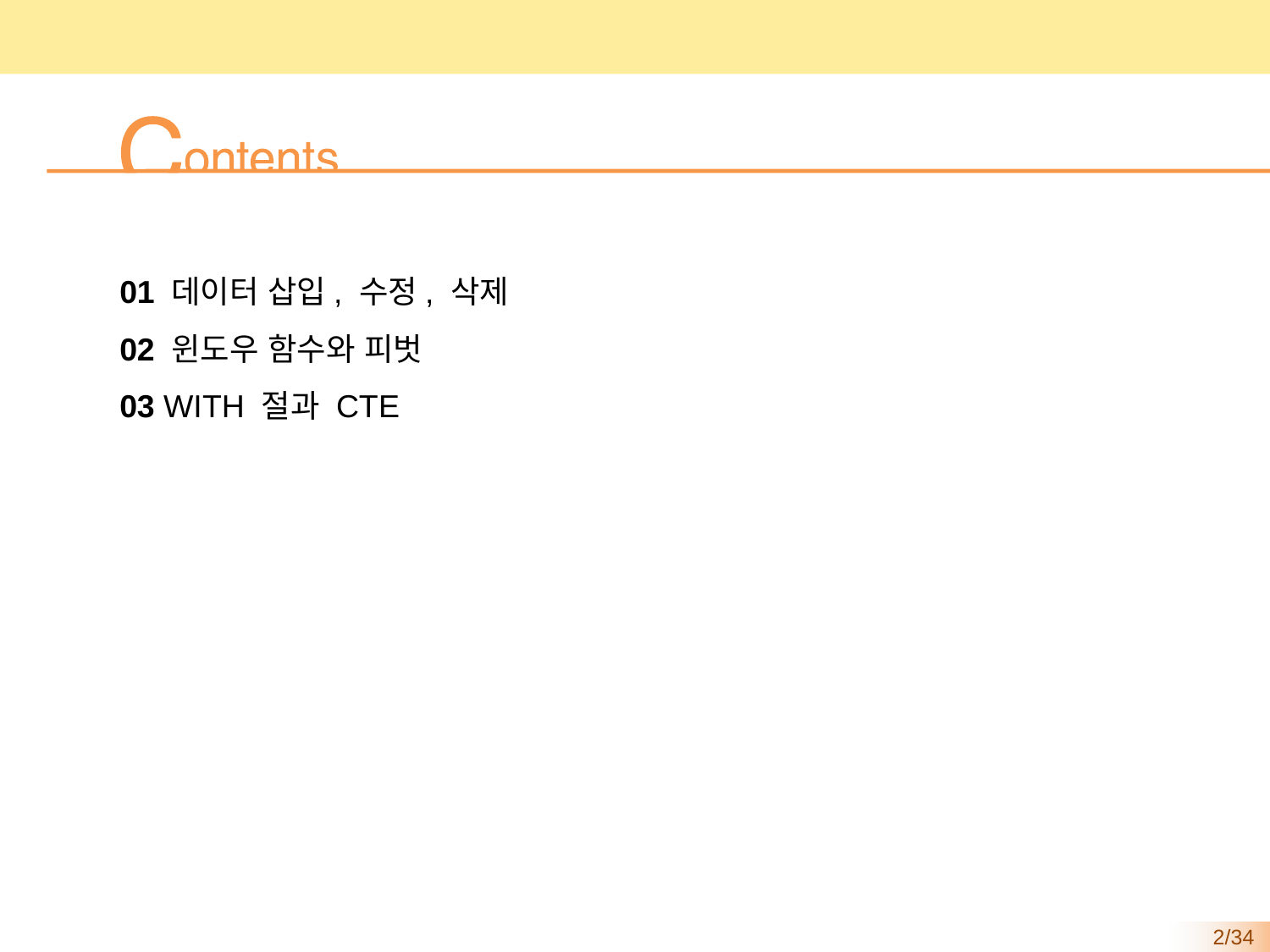

01 데이터 삽입, 수정, 삭제
02 윈도우 함수와 피벗
03 WITH 절과 CTE